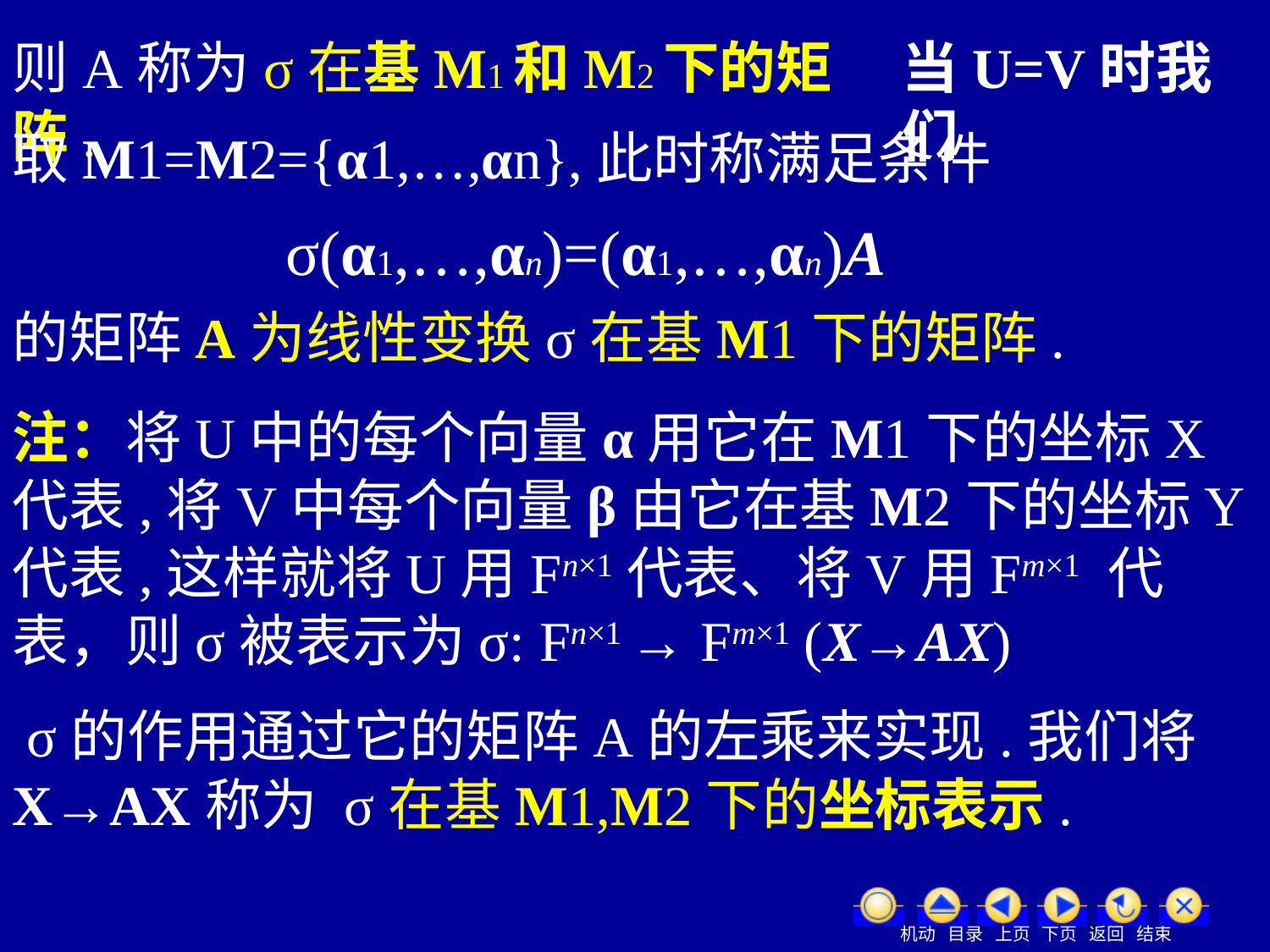

则A称为σ在基M1和M2下的矩阵.
当U=V时我们
取M1=M2={α1,…,αn},此时称满足条件
 σ(α1,…,αn)=(α1,…,αn)A
的矩阵A为线性变换σ在基M1下的矩阵.
注：将U中的每个向量α用它在M1下的坐标X代表,将V中每个向量β由它在基M2下的坐标Y代表,这样就将U用Fn×1代表、将V用Fm×1 代表，则σ被表示为σ: Fn×1 → Fm×1 (X→AX)
 σ的作用通过它的矩阵A的左乘来实现.我们将X→AX称为 σ在基M1,M2下的坐标表示.